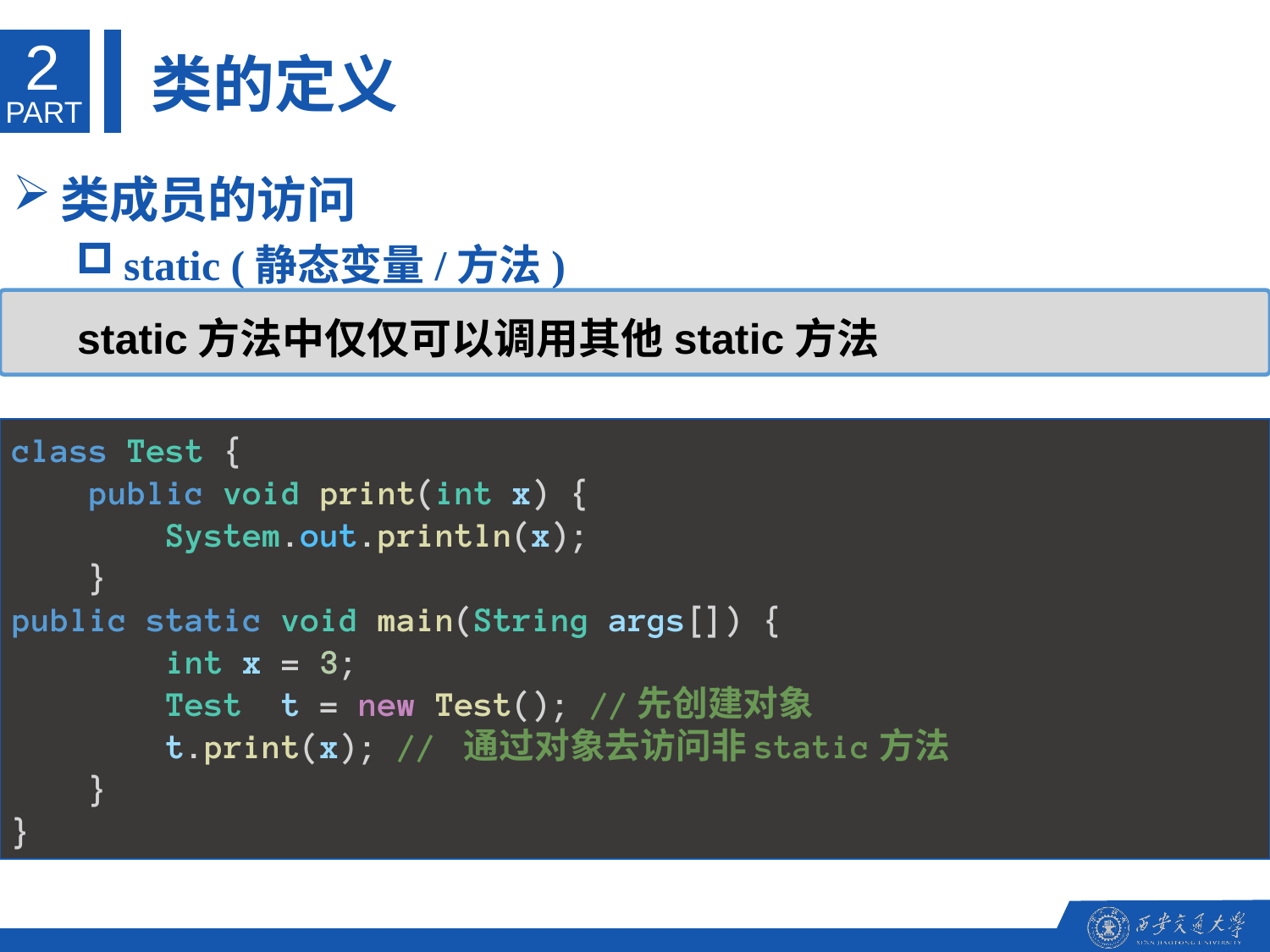

2
类的定义
PART
类成员的访问
static (静态变量/方法)

static方法中仅仅可以调用其他static方法
class Test {
    public void print(int x) {
        System.out.println(x);
    }
public static void main(String args[]) {
        int x = 3;
        Test  t = new Test(); //先创建对象
        t.print(x); // 通过对象去访问非static方法
    }
}